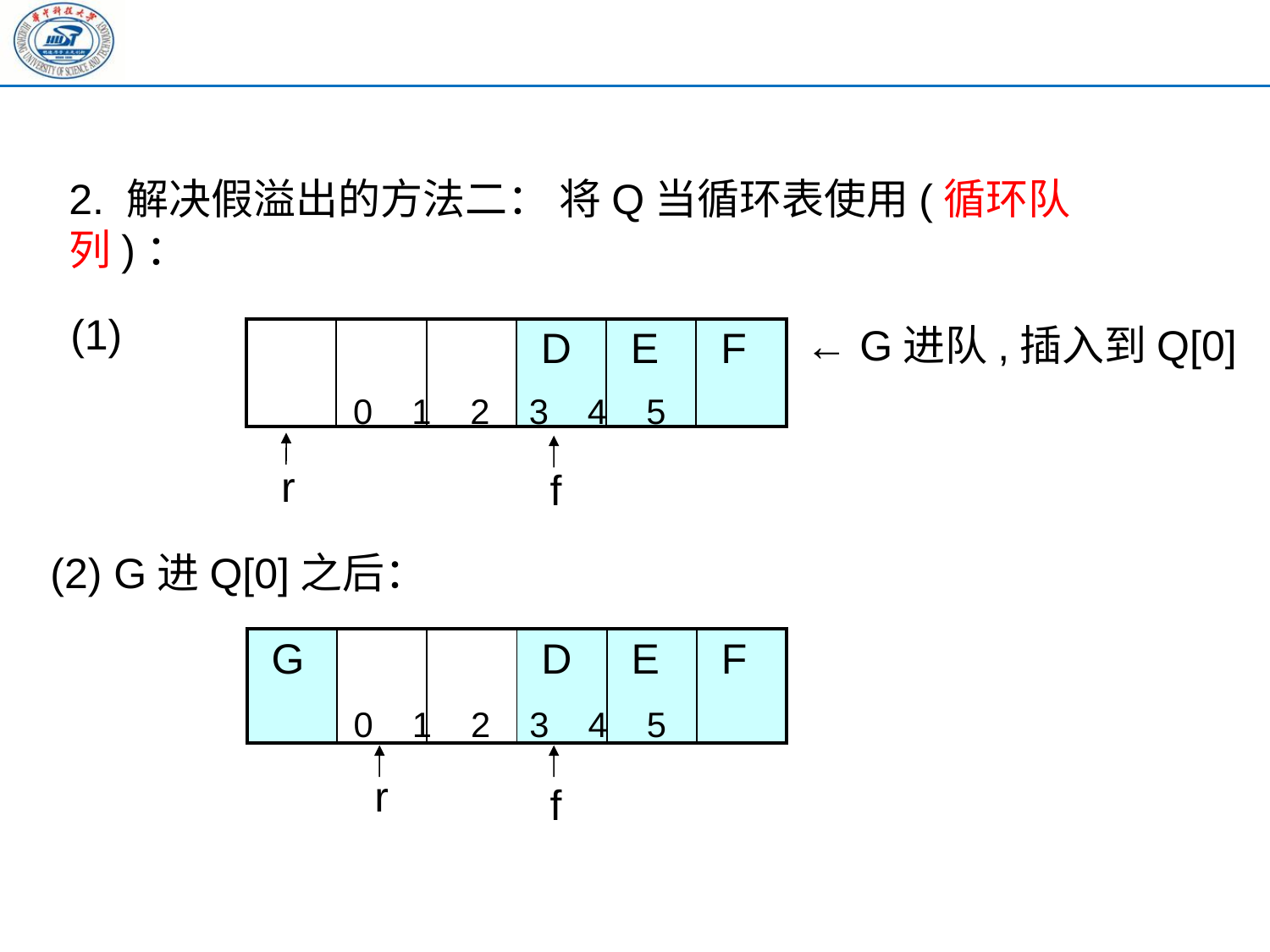

2. 解决假溢出的方法二： 将Q当循环表使用(循环队列)：
(1)
← G进队,插入到Q[0]
|  |  |  | D | E | F |
| --- | --- | --- | --- | --- | --- |
0    1    2    3    4    5

r
f
(2) G进Q[0]之后：
| G |  |  | D | E | F |
| --- | --- | --- | --- | --- | --- |
0    1    2    3    4    5

f
r